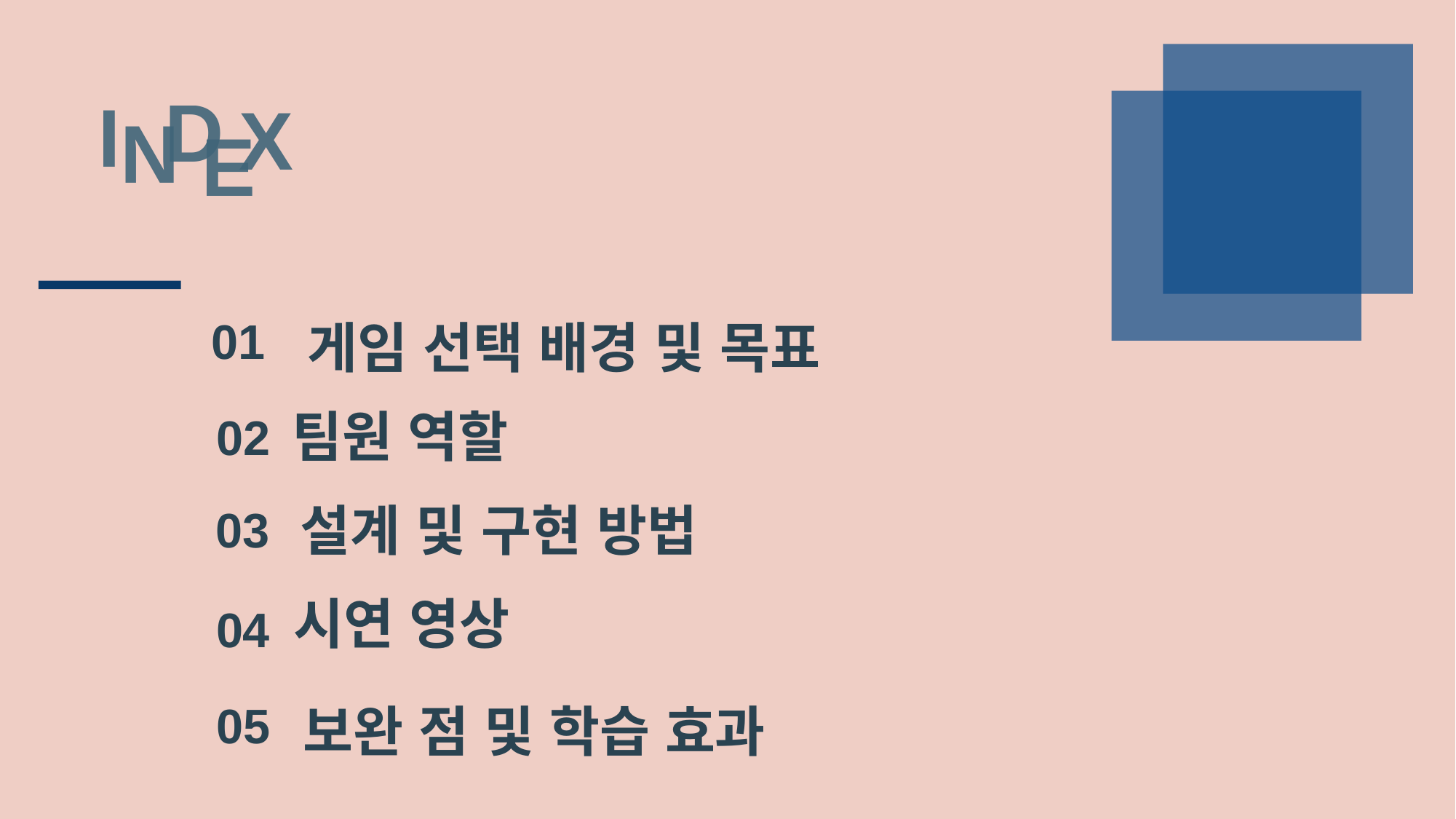

D
I
X
N
E

01
게임 선택 배경 및 목표
팀원 역할
02
설계 및 구현 방법
03
시연 영상
04
05
보완 점 및 학습 효과